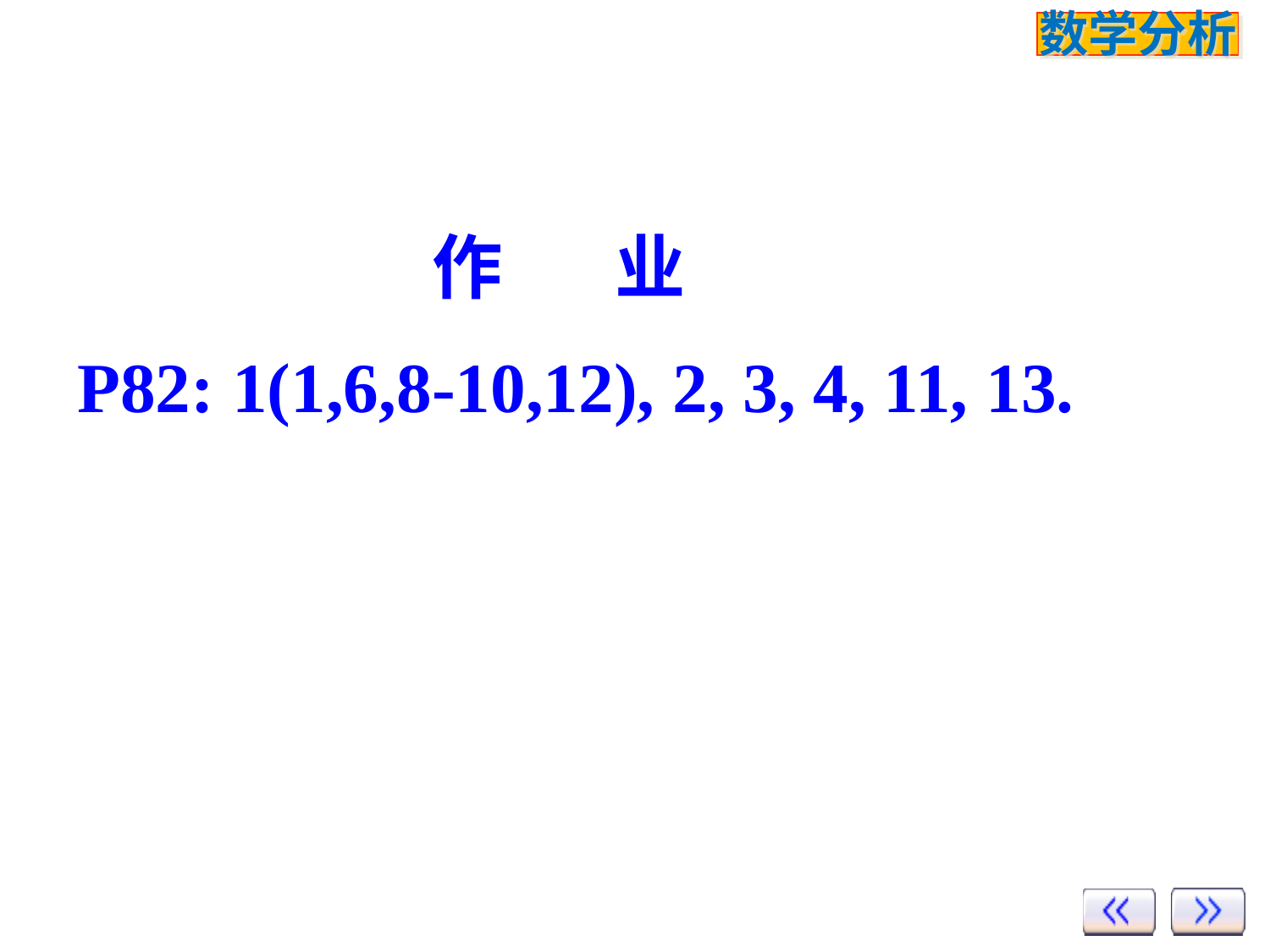

作       业
P82: 1(1,6,8-10,12), 2, 3, 4, 11, 13.